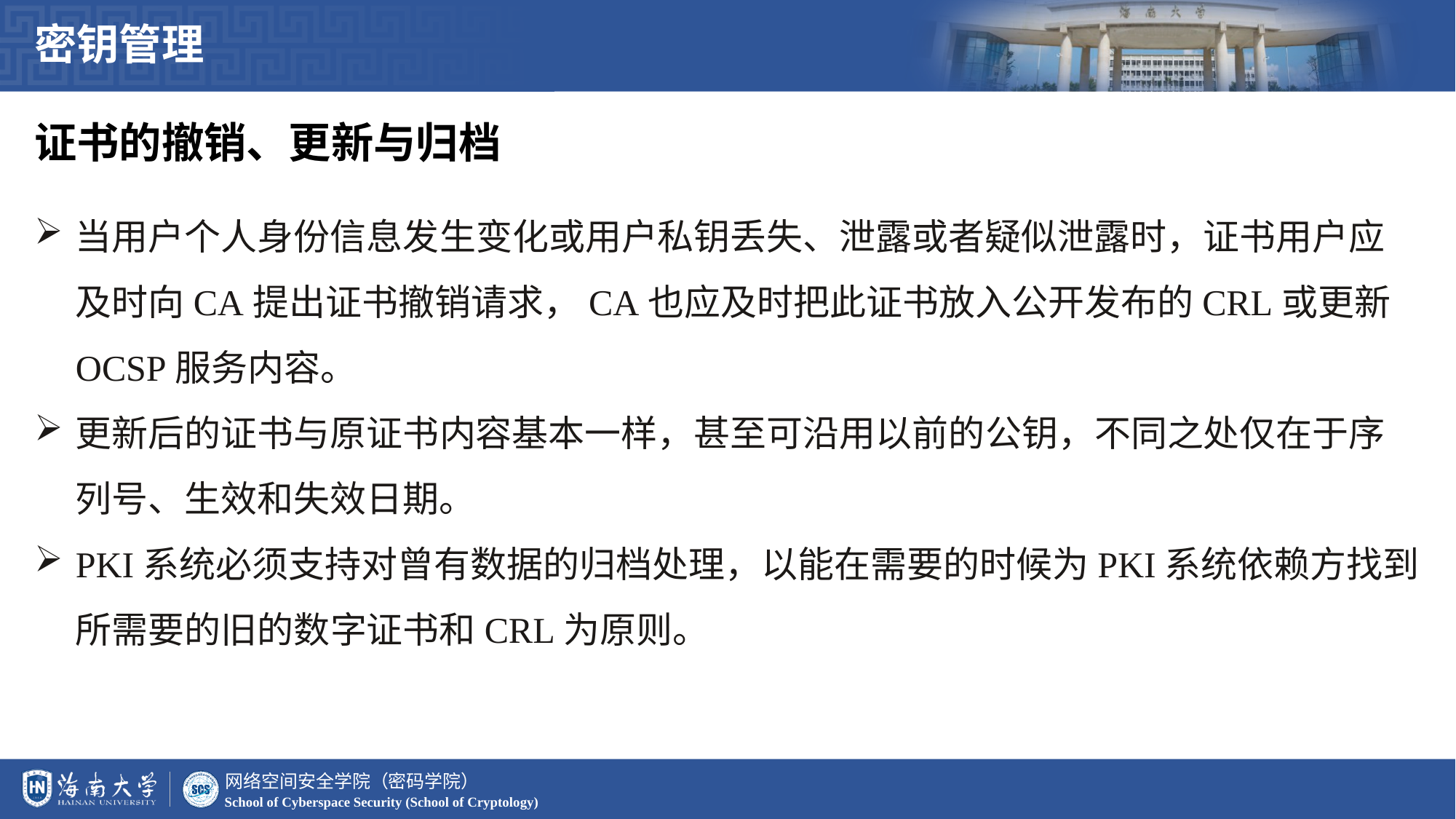

密钥管理
证书的撤销、更新与归档
当用户个人身份信息发生变化或用户私钥丢失、泄露或者疑似泄露时，证书用户应及时向CA提出证书撤销请求，CA也应及时把此证书放入公开发布的CRL或更新OCSP服务内容。
更新后的证书与原证书内容基本一样，甚至可沿用以前的公钥，不同之处仅在于序列号、生效和失效日期。
PKI系统必须支持对曾有数据的归档处理，以能在需要的时候为PKI系统依赖方找到所需要的旧的数字证书和CRL为原则。
72